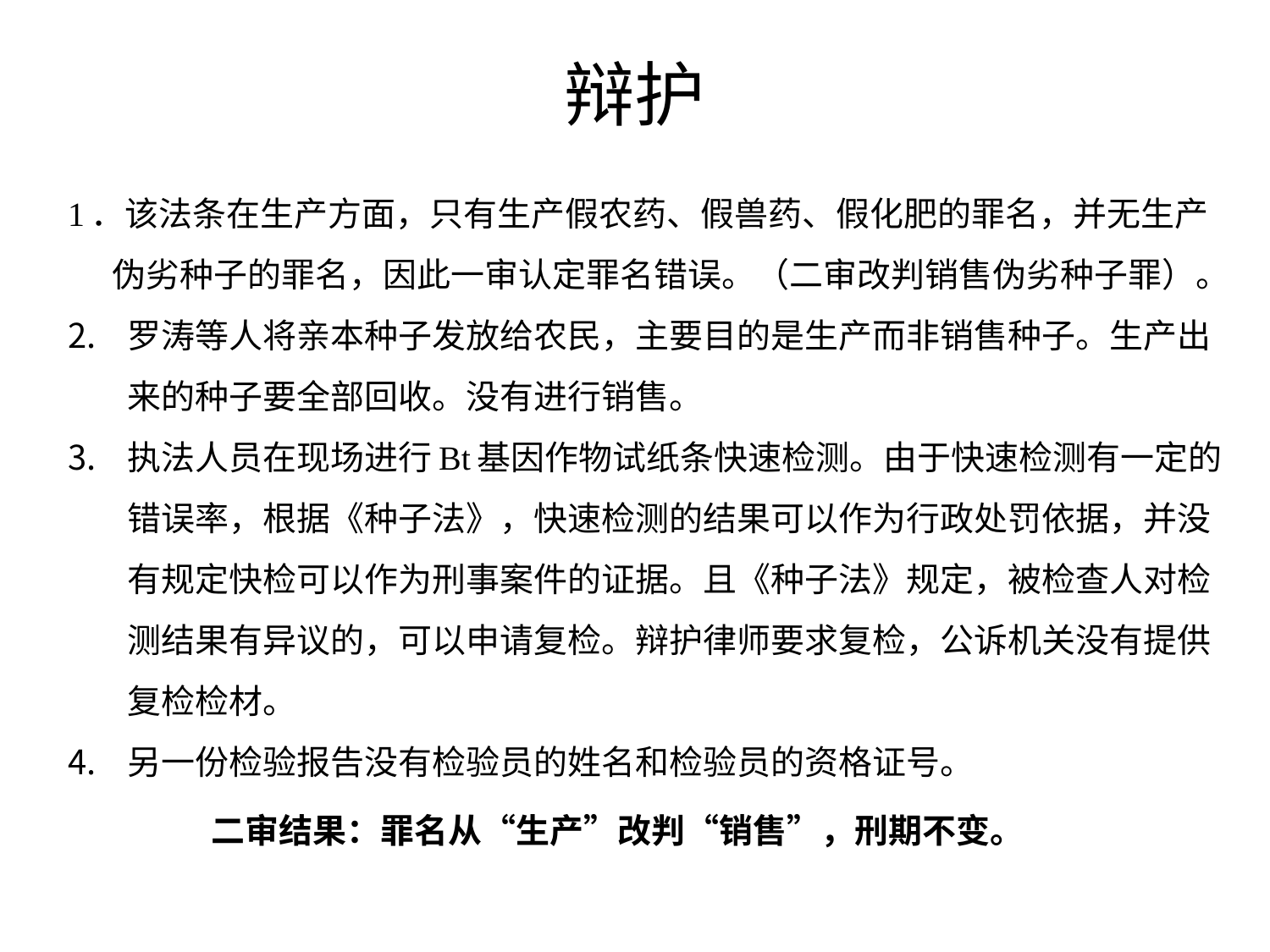

# 辩护
1．该法条在生产方面，只有生产假农药、假兽药、假化肥的罪名，并无生产伪劣种子的罪名，因此一审认定罪名错误。（二审改判销售伪劣种子罪）。
罗涛等人将亲本种子发放给农民，主要目的是生产而非销售种子。生产出来的种子要全部回收。没有进行销售。
执法人员在现场进行Bt基因作物试纸条快速检测。由于快速检测有一定的错误率，根据《种子法》，快速检测的结果可以作为行政处罚依据，并没有规定快检可以作为刑事案件的证据。且《种子法》规定，被检查人对检测结果有异议的，可以申请复检。辩护律师要求复检，公诉机关没有提供复检检材。
另一份检验报告没有检验员的姓名和检验员的资格证号。
                  二审结果：罪名从“生产”改判“销售”，刑期不变。